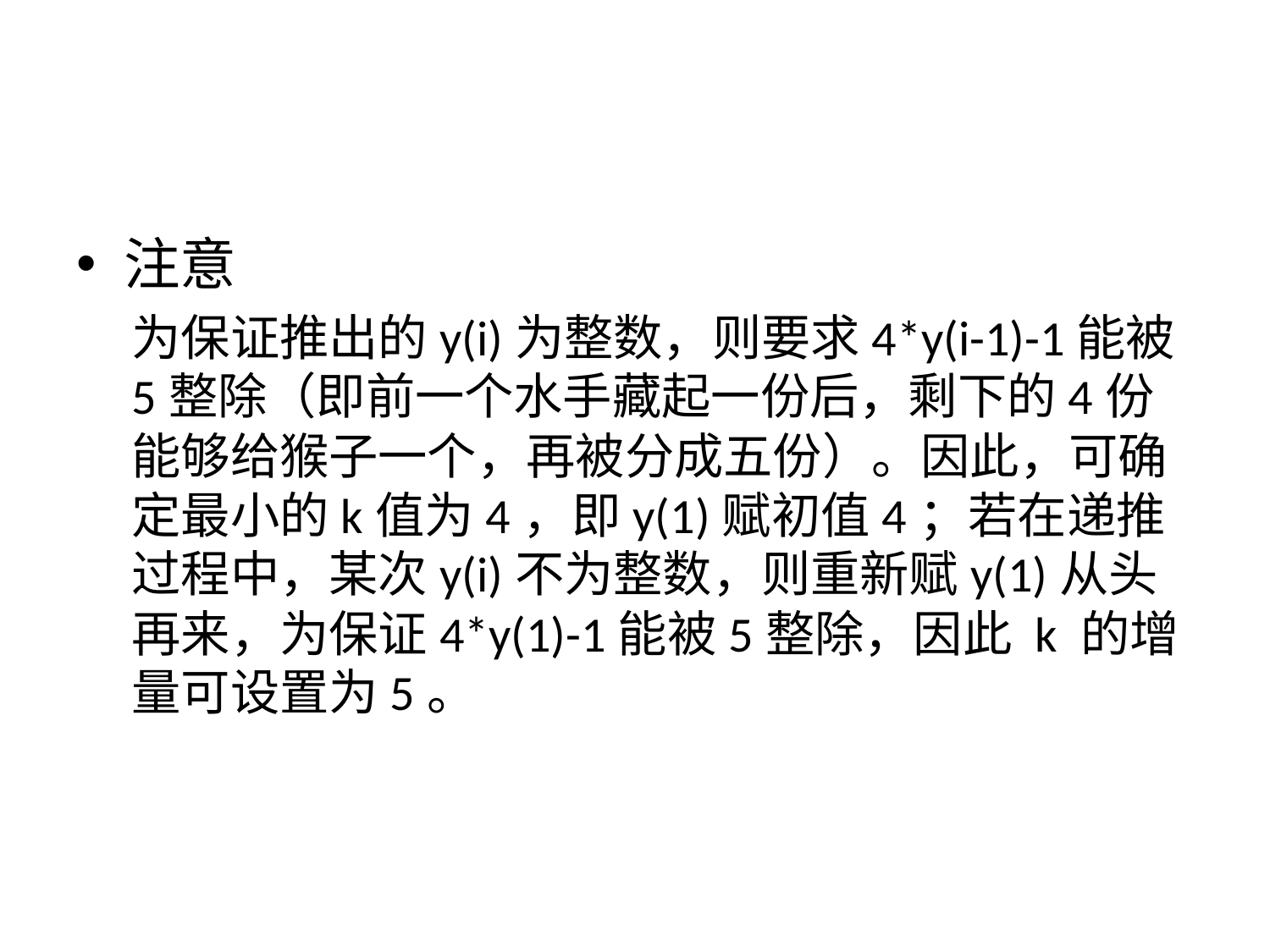

#
注意
为保证推出的y(i)为整数，则要求4*y(i-1)-1能被5整除（即前一个水手藏起一份后，剩下的4份能够给猴子一个，再被分成五份）。因此，可确定最小的k值为4，即y(1)赋初值4；若在递推过程中，某次y(i)不为整数，则重新赋y(1)从头再来，为保证4*y(1)-1能被5整除，因此 k 的增量可设置为5。